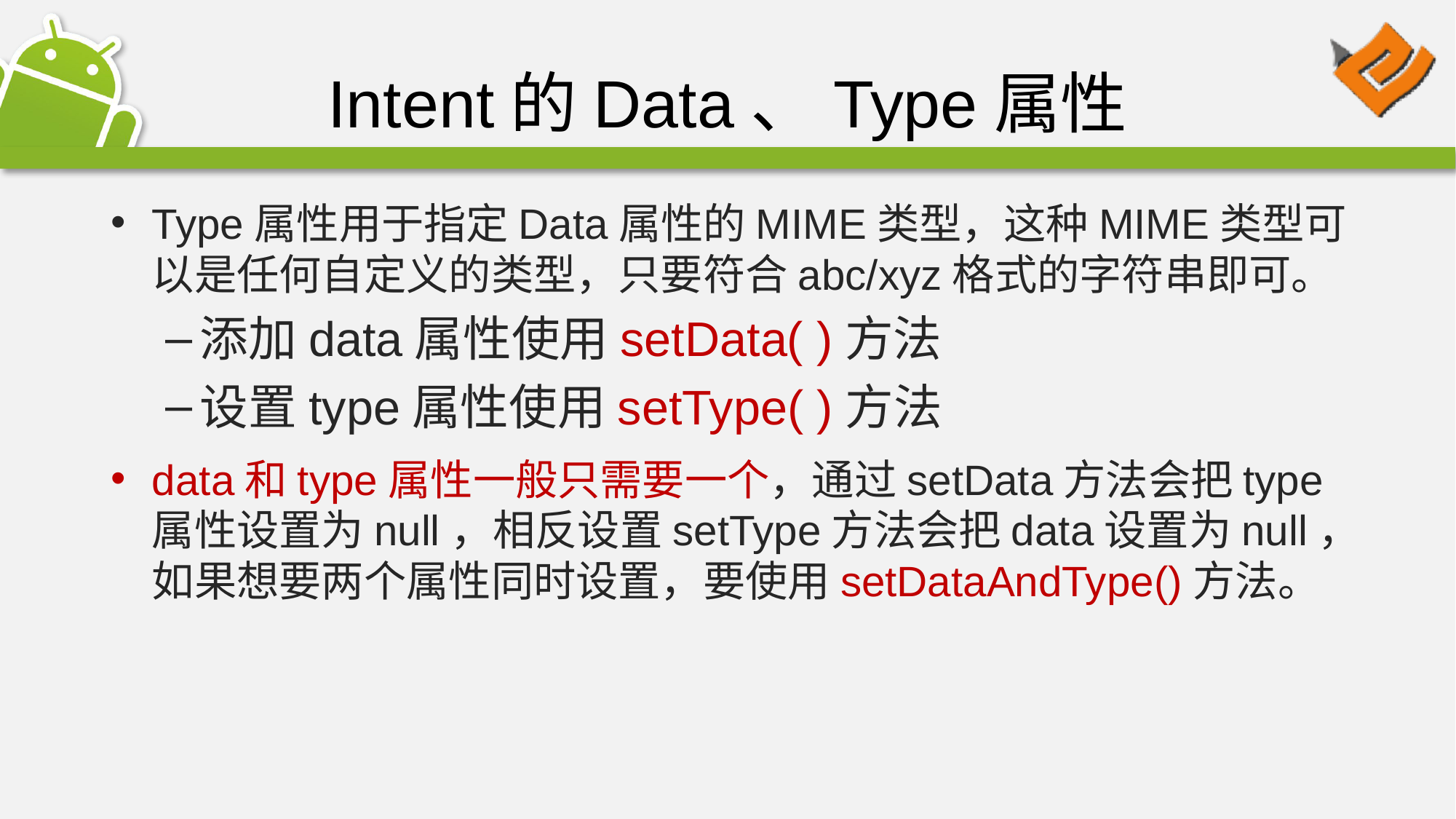

# Intent的Data、Type属性
Type属性用于指定Data属性的MIME类型，这种MIME类型可以是任何自定义的类型，只要符合abc/xyz格式的字符串即可。
添加data属性使用setData( )方法
设置type属性使用setType( )方法
data和type属性一般只需要一个，通过setData方法会把type属性设置为null，相反设置setType方法会把data设置为null，如果想要两个属性同时设置，要使用setDataAndType()方法。